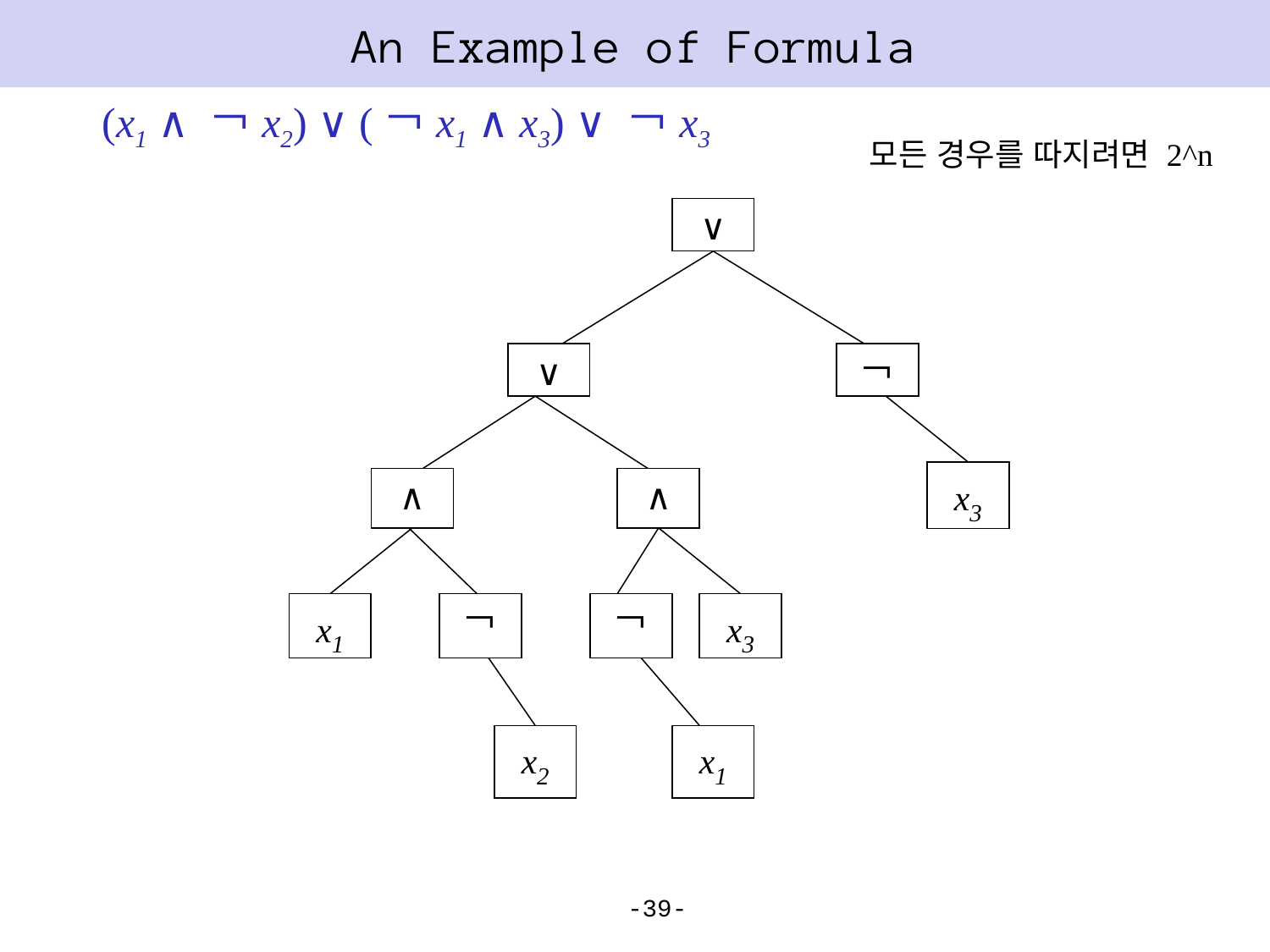

# An Example of Formula
(x1 ∧ ￢x2) ∨ (￢x1 ∧ x3) ∨ ￢x3
모든 경우를 따지려면 2^n
∨

∨
￢

x3
∧
∧

x1
￢
￢
x3

x2
x1
-39-